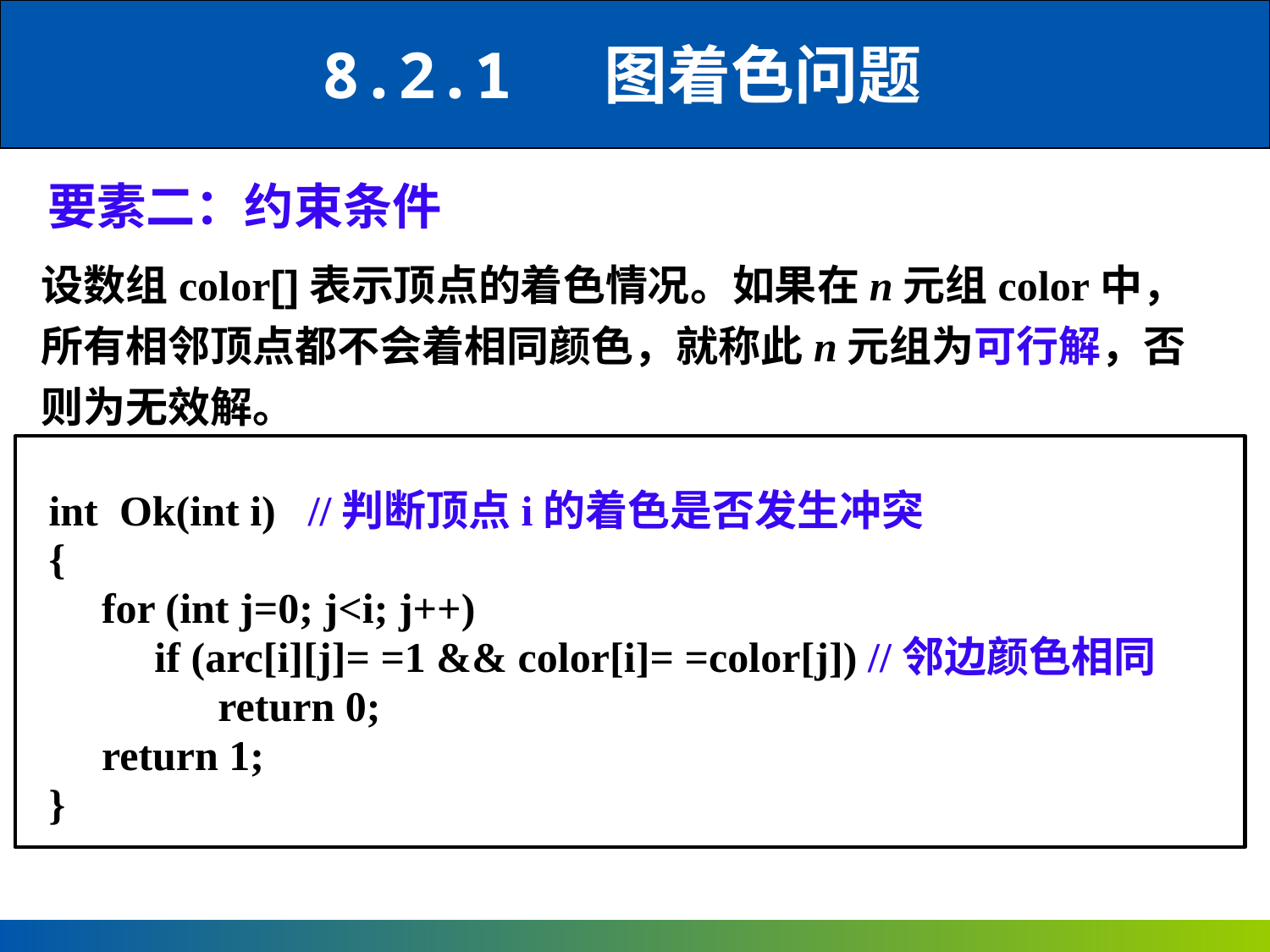

8.2.1  图着色问题
要素二：约束条件
设数组color[]表示顶点的着色情况。如果在n元组color中，所有相邻顶点都不会着相同颜色，就称此n元组为可行解，否则为无效解。

  int  Ok(int i)   //判断顶点i的着色是否发生冲突
  {
       for (int j=0; j<i; j++)
            if (arc[i][j]= =1 && color[i]= =color[j]) //邻边颜色相同
                  return 0;
       return 1;
  }